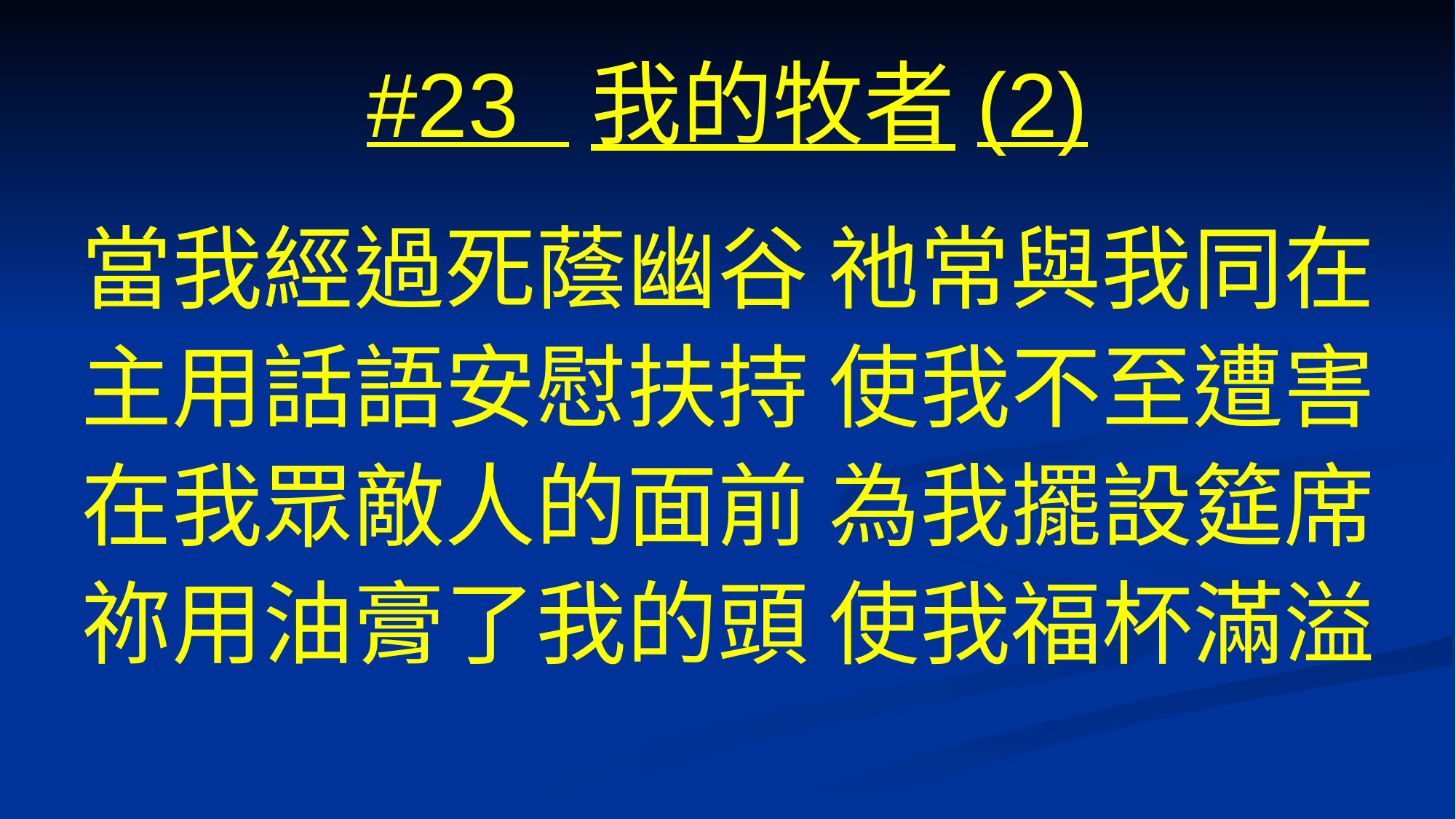

# #23  我的牧者(2)
當我經過死蔭幽谷 祂常與我同在
主用話語安慰扶持 使我不至遭害
在我眾敵人的面前 為我擺設筵席
祢用油膏了我的頭 使我福杯滿溢